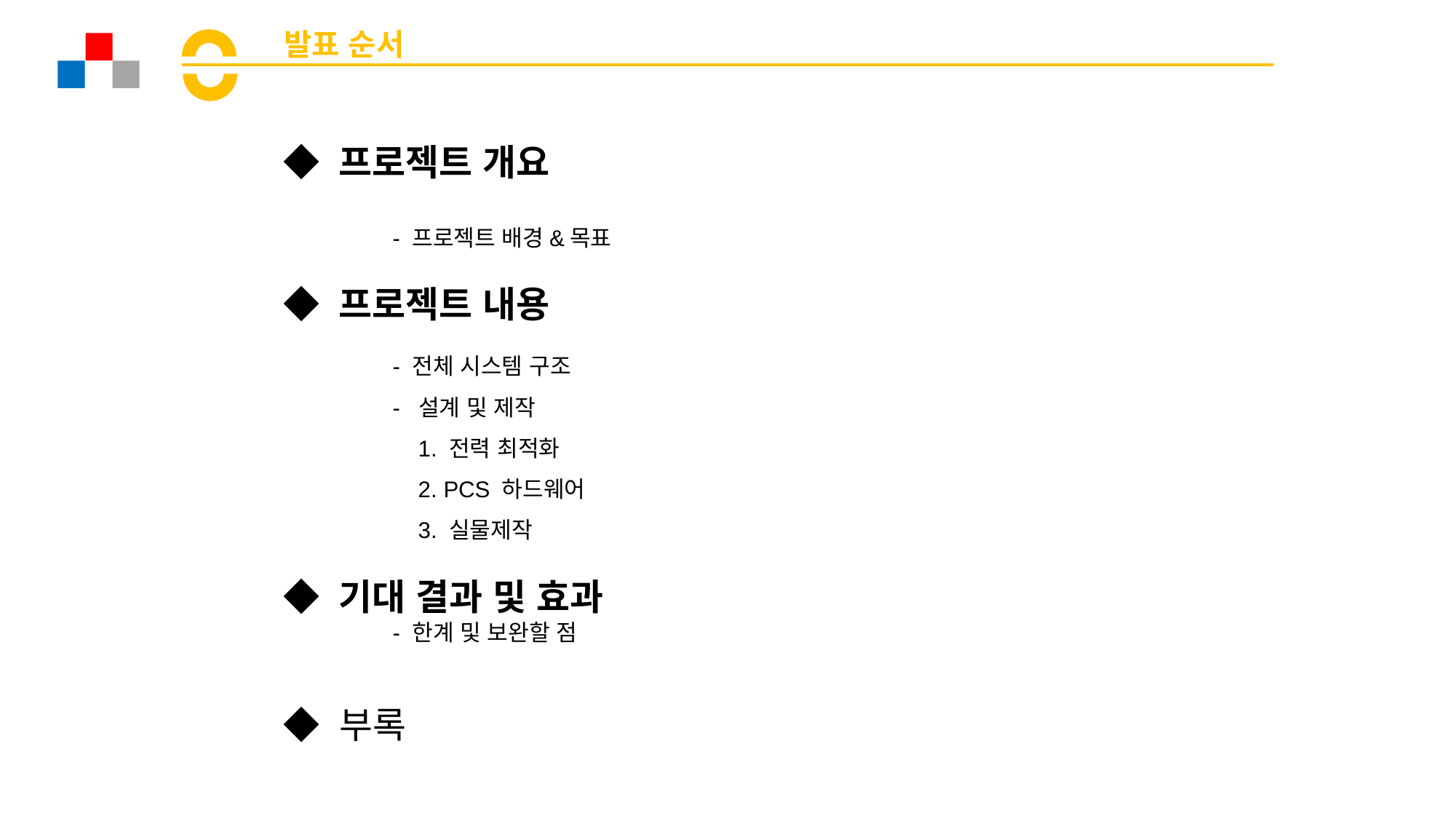

# 발표 순서

◆ 프로젝트 개요

	- 프로젝트 배경&목표
◆ 프로젝트 내용

	- 전체 시스템 구조
	-  설계 및 제작
     	    1. 전력 최적화
	    2. PCS 하드웨어
	    3. 실물제작
◆ 기대 결과 및 효과
	- 한계 및 보완할 점
◆ 부록